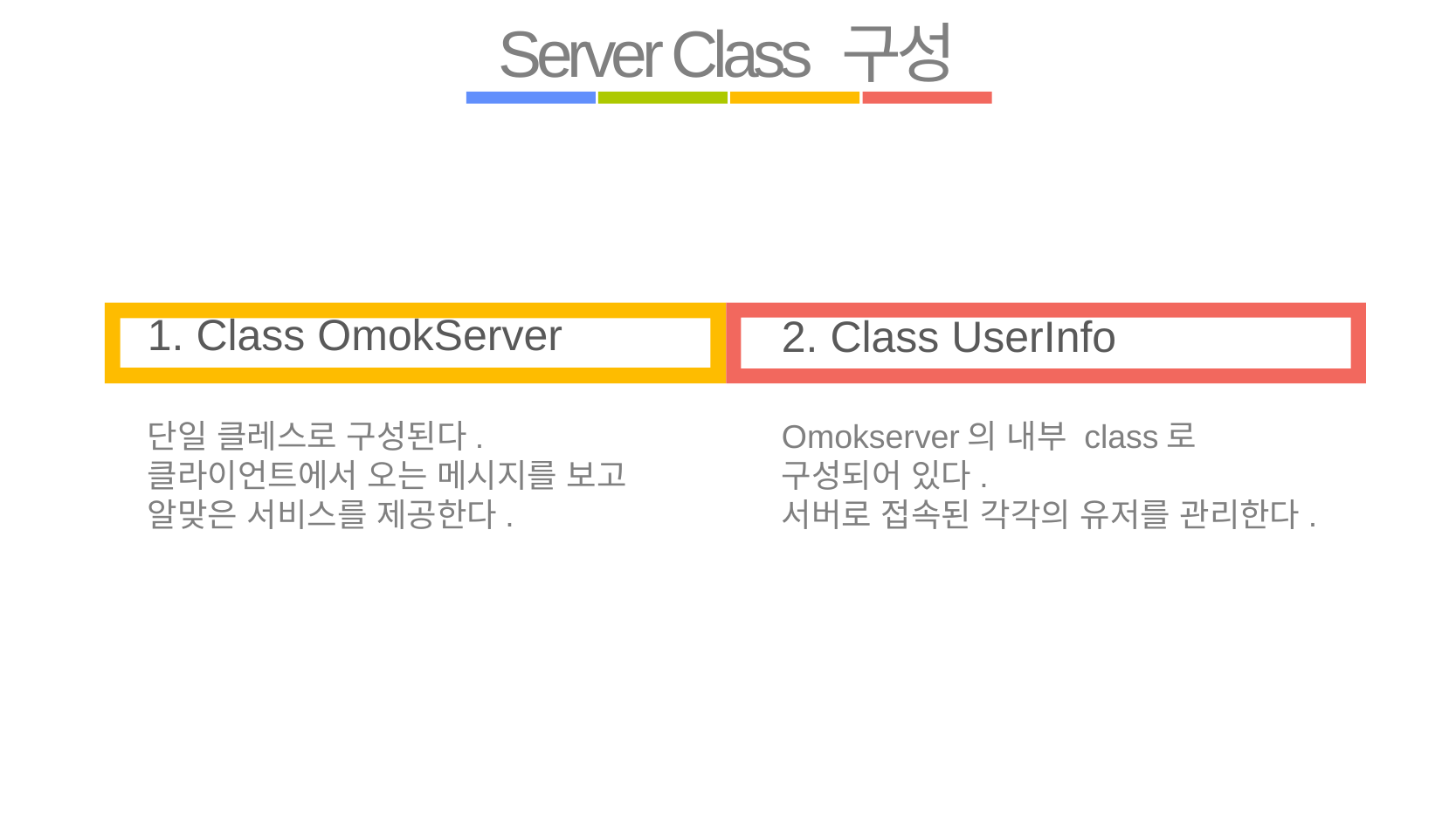

Server Class 구성

1. Class OmokServer
2. Class UserInfo
단일 클레스로 구성된다.
클라이언트에서 오는 메시지를 보고
알맞은 서비스를 제공한다.
Omokserver의 내부 class로
구성되어 있다.
서버로 접속된 각각의 유저를 관리한다.